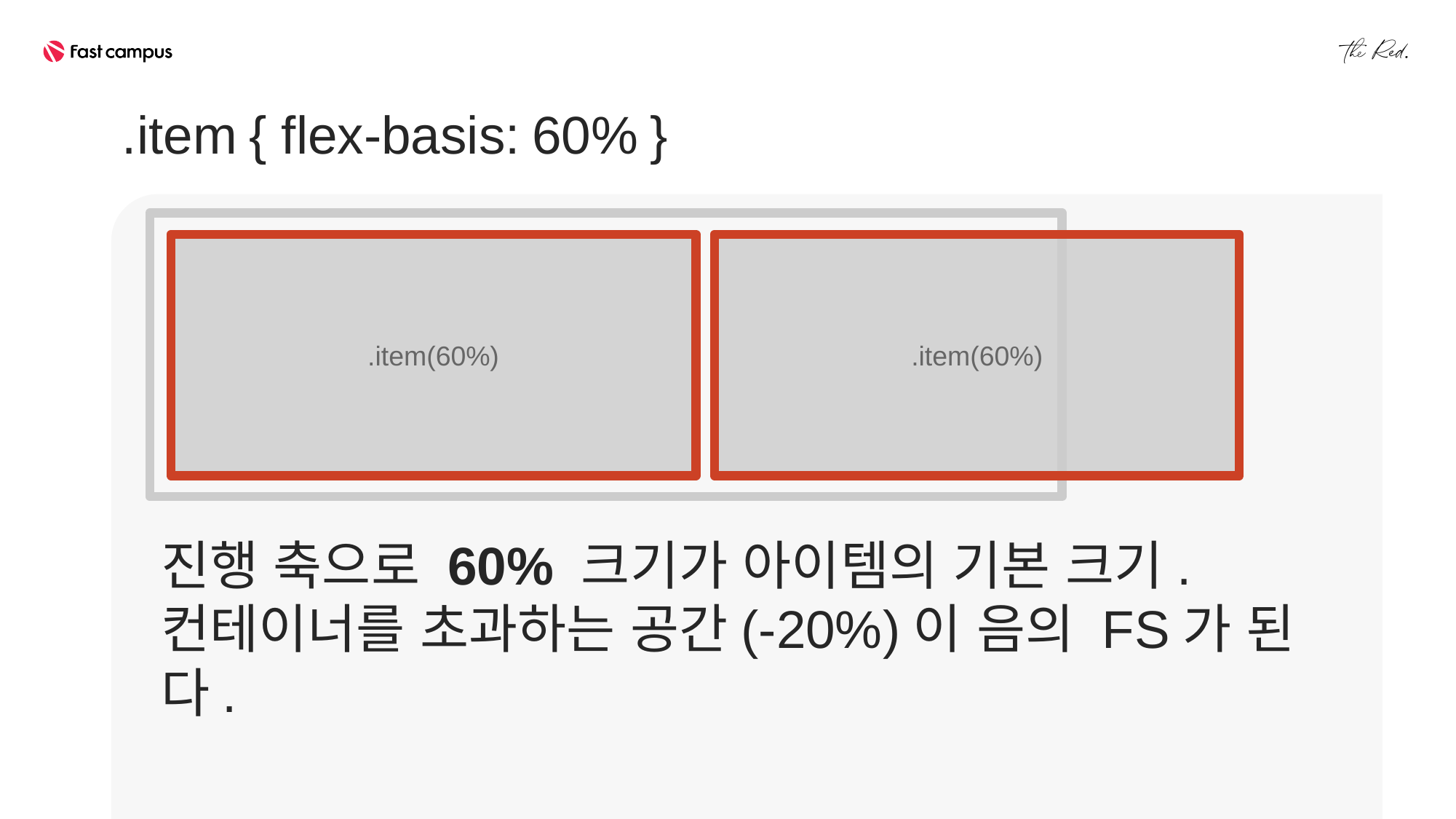

.item { flex-basis: 60% }

.item(60%)
.item(60%)
진행 축으로 60% 크기가 아이템의 기본 크기.
컨테이너를 초과하는 공간(-20%)이 음의 FS가 된다.